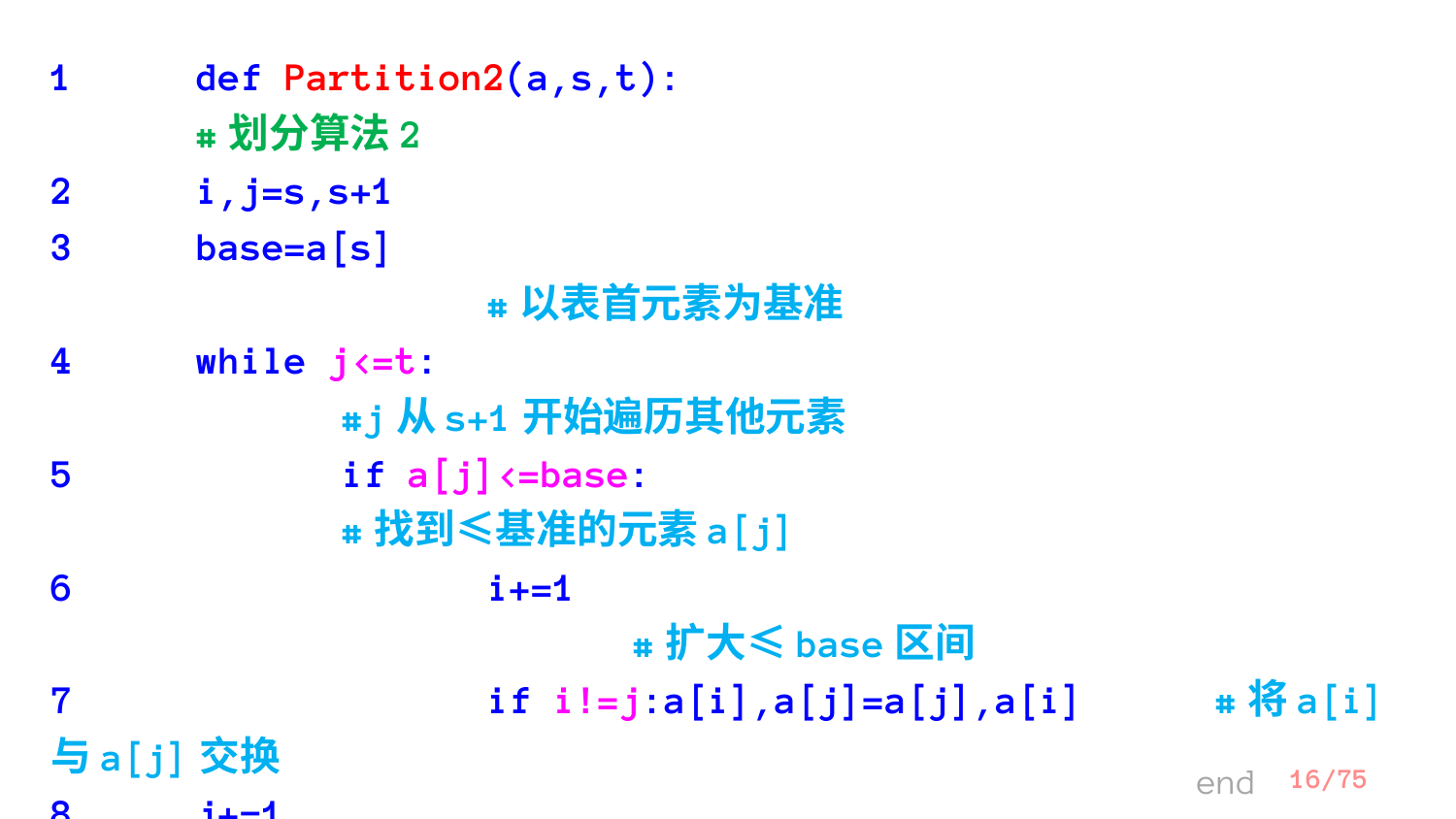

1	def Partition2(a,s,t):						#划分算法2
2  	i,j=s,s+1
3  	base=a[s]										#以表首元素为基准
4  	while j<=t:									#j从s+1开始遍历其他元素
5    		if a[j]<=base:							#找到≤基准的元素a[j]
6      		i+=1										#扩大≤base区间
7      		if i!=j:a[i],a[j]=a[j],a[i]	#将a[i]与a[j]交换
8     	j+=1											#继续扫描
9  	a[s],a[i]=a[i],a[s] 						#基准a[s]和a[i]进行交换
10  	return i
end
16/75